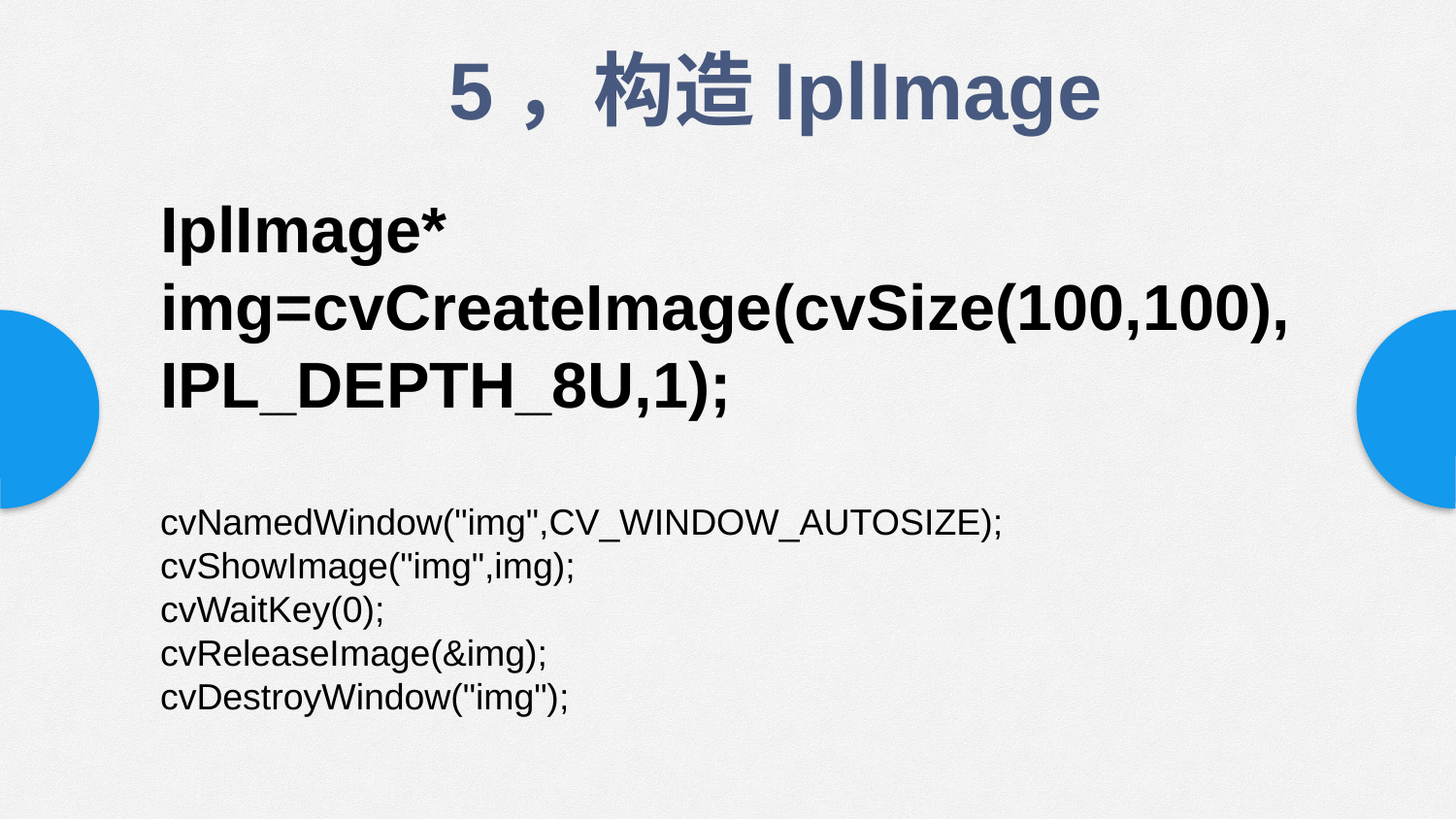

5，构造IplImage
IplImage* img=cvCreateImage(cvSize(100,100),IPL_DEPTH_8U,1);

cvNamedWindow("img",CV_WINDOW_AUTOSIZE);
cvShowImage("img",img);
cvWaitKey(0);
cvReleaseImage(&img);
cvDestroyWindow("img");